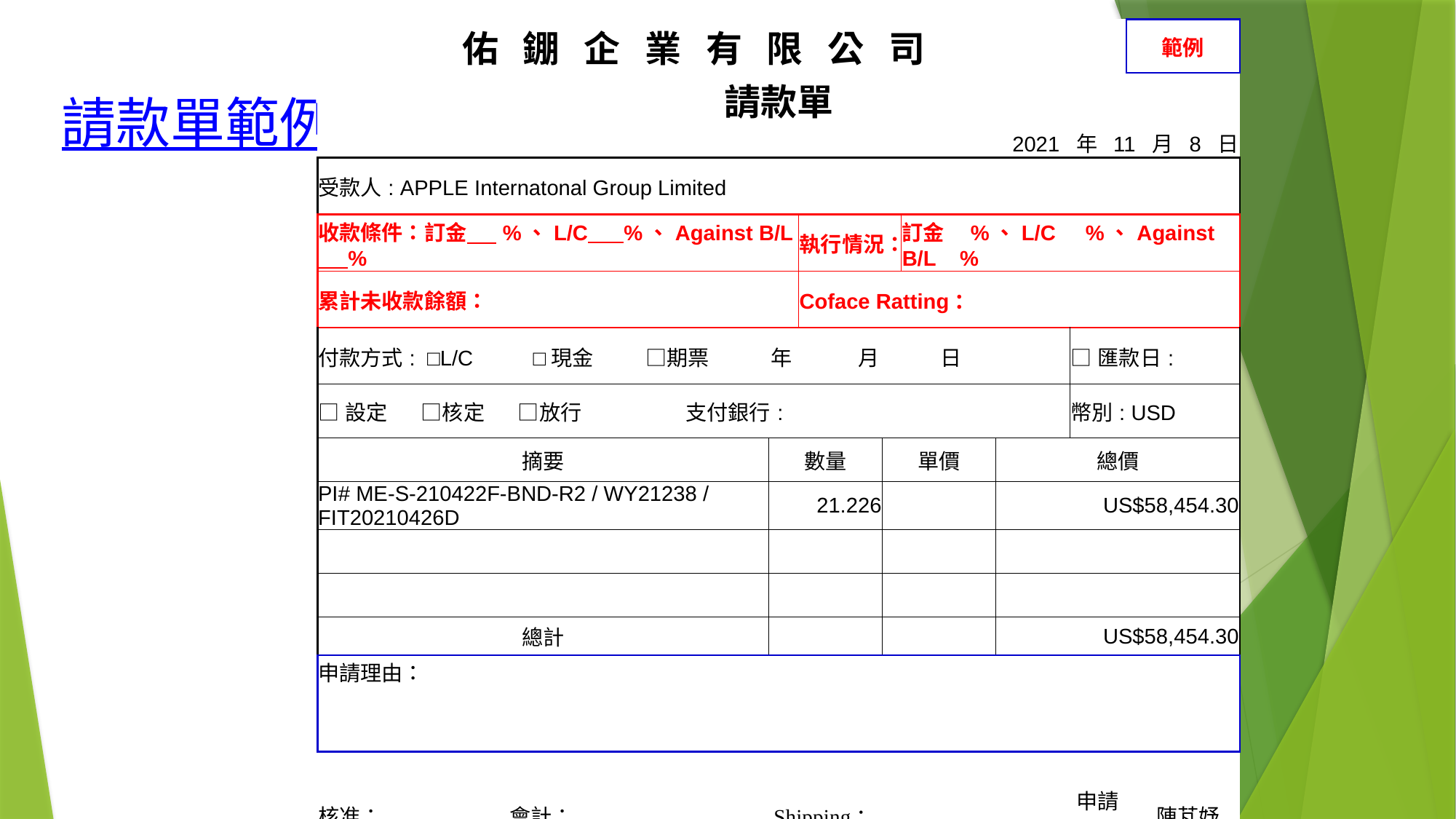

| 佑 錋 企 業 有 限 公 司 |  |  |  |  |  |  |  |  | 範例 |
| --- | --- | --- | --- | --- | --- | --- | --- | --- | --- |
| 請款單 |  |  |  |  |  |  |  |  |  |
| 2021 年 11 月 8 日 |  |  |  |  |  |  |  |  |  |
| 受款人: APPLE Internatonal Group Limited |  |  |  |  |  |  |  |  |  |
| 收款條件：訂金 %、L/C %、Against B/L % |  |  | 執行情況： | 執行情況： | 訂金 %、L/C %、Against B/L % | 訂金 %、L/C %、Against B/L % |  |  |  |
| 累計未收款餘額： |  |  | Coface Ratting： | Coface Ratting： |  |  |  |  |  |
| 付款方式: □L/C □現金 □期票 年 月 日 |  |  |  |  |  |  |  | □匯款日: |  |
| □設定 □核定 □放行 支付銀行: |  |  |  |  |  |  |  | 幣別: USD | 幣別: USD |
| 摘要 |  |  | 數量 |  | 單價 |  | 總價 |  |  |
| PI# ME-S-210422F-BND-R2 / WY21238 / FIT20210426D |  |  | 21.226 |  |  |  | US$58,454.30 |  |  |
|  |  |  |  |  |  |  |  |  |  |
|  |  |  |  |  |  |  |  |  |  |
| 總計 |  |  |  |  |  |  | US$58,454.30 |  |  |
| 申請理由： |  |  |  |  |  |  |  |  |  |
|  |  |  |  |  |  |  |  |  |  |
| 核准： 會計： |  |  | Shipping： |  |  |  |  | 申請人： | 陳芃妤 |
|  |  |  |  |  |  |  |  |  |  |
# 請款單範例
3